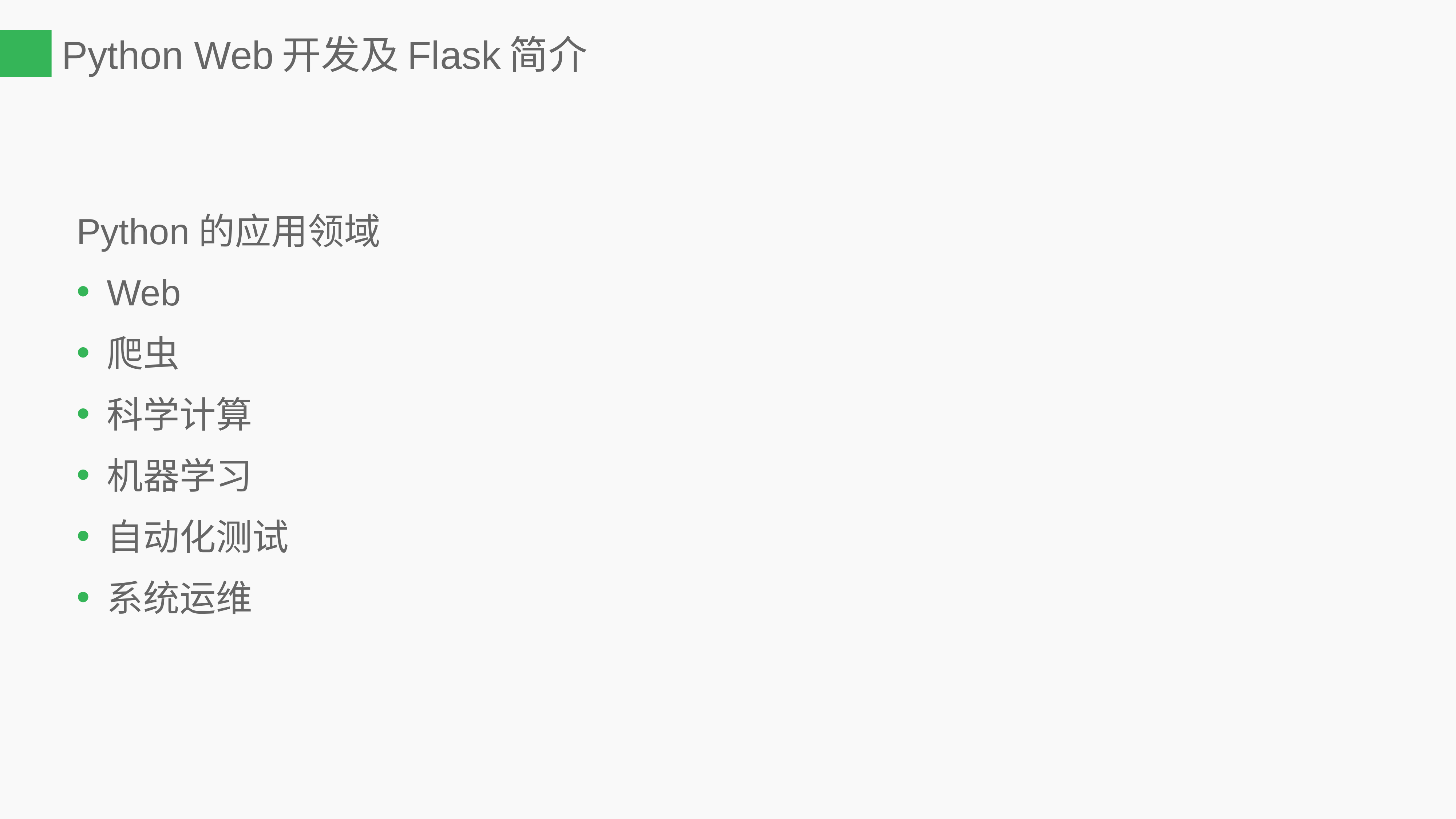

# Python Web开发及Flask简介
Python的应用领域
Web
爬虫
科学计算
机器学习
自动化测试
系统运维